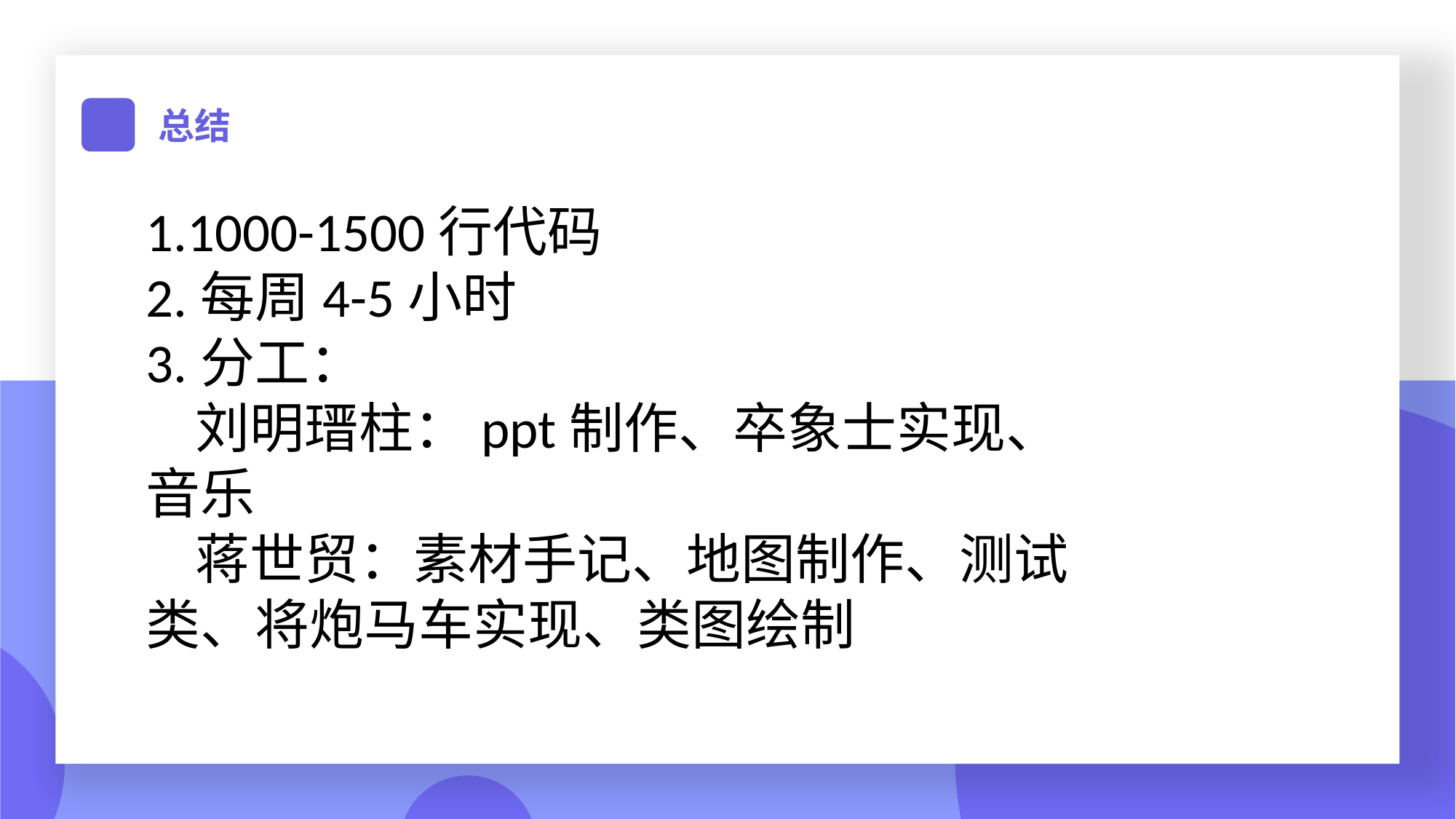

总结
1.1000-1500行代码
2.每周4-5小时
3.分工：
   刘明瑨柱：ppt制作、卒象士实现、音乐
   蒋世贸：素材手记、地图制作、测试类、将炮马车实现、类图绘制